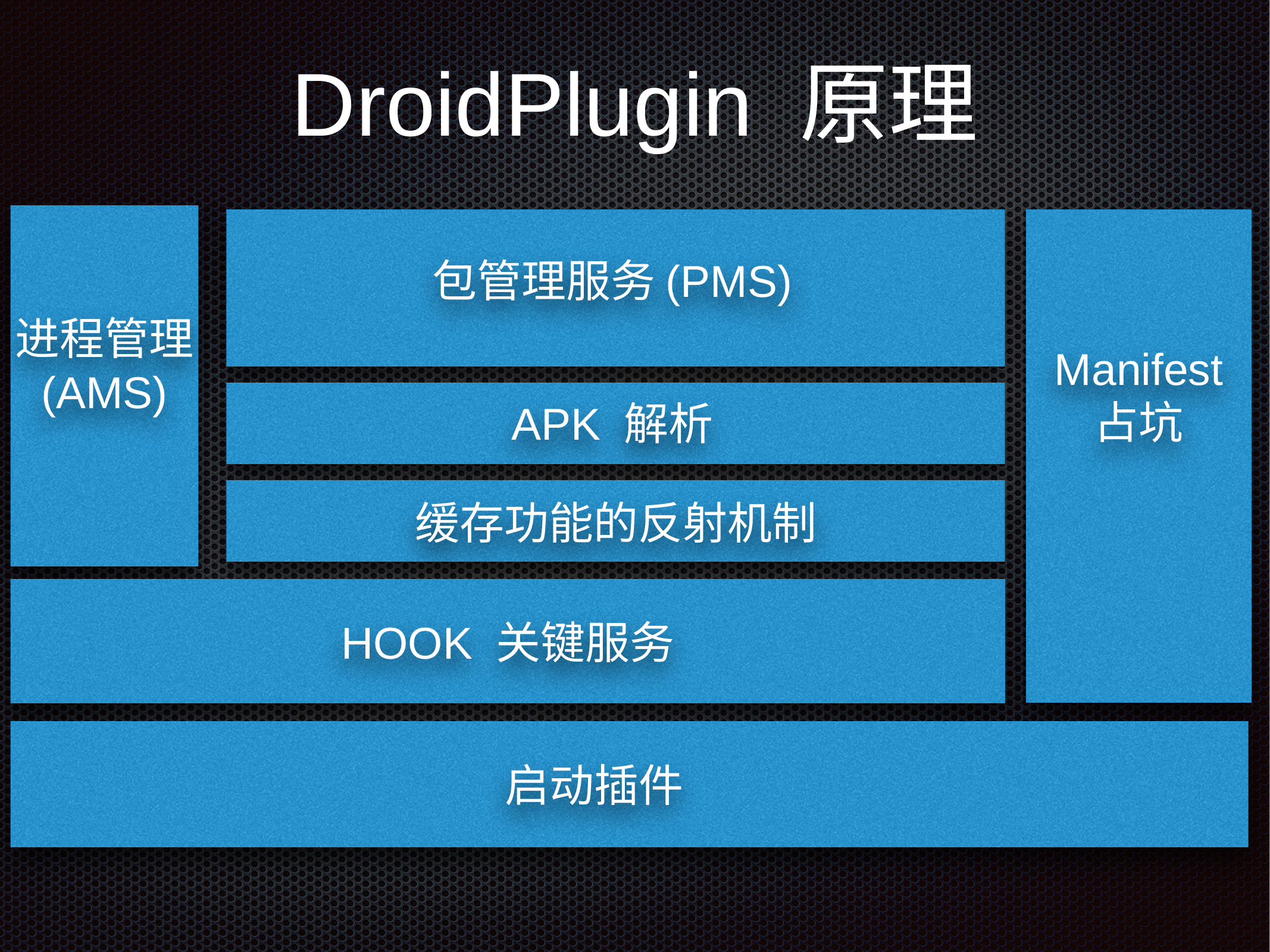

DroidPlugin 原理

包管理服务(PMS)
进程管理
(AMS)
Manifest
占坑

APK 解析

缓存功能的反射机制

HOOK 关键服务

启动插件
5